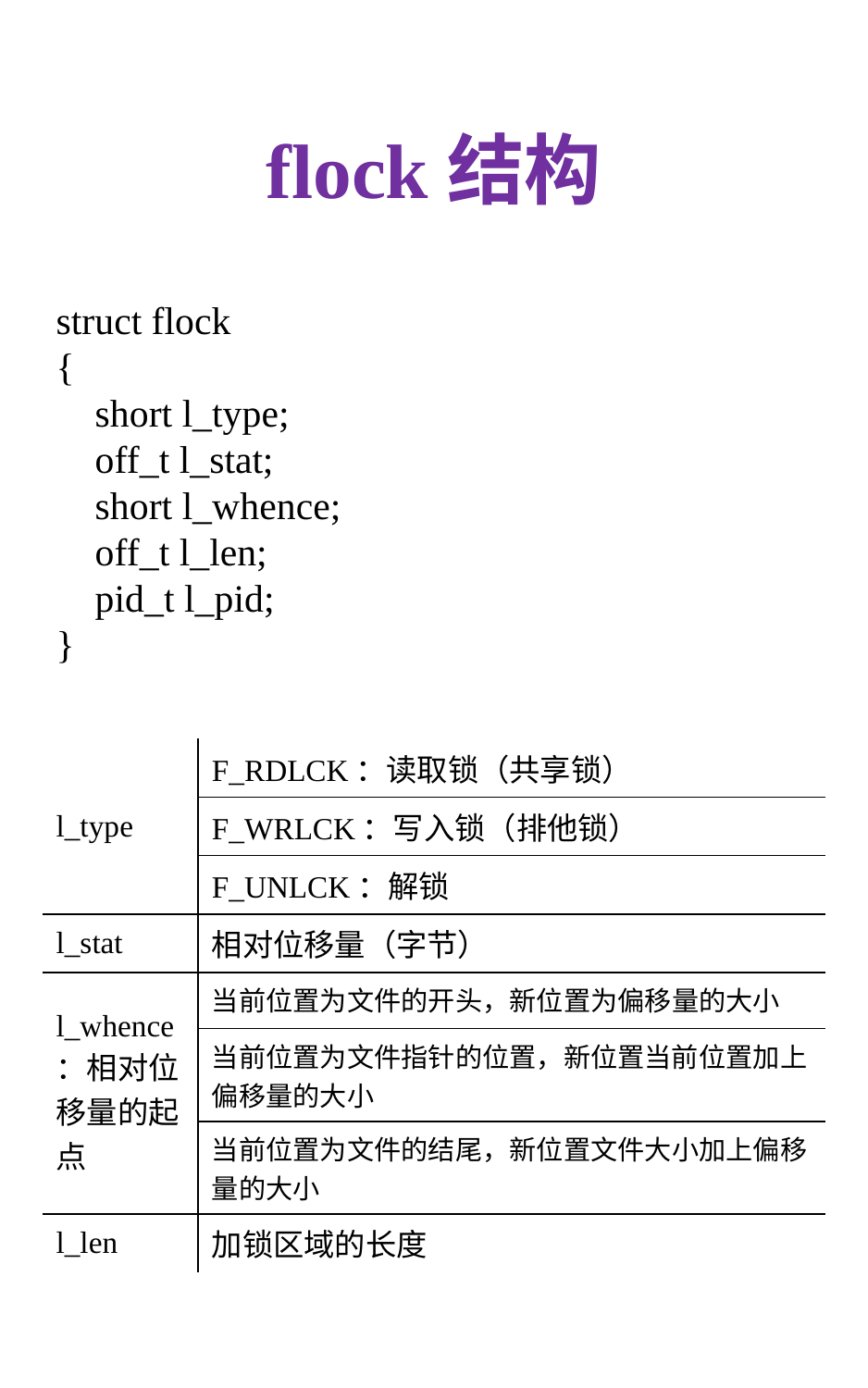

# flock结构
struct flock
{
    short l_type;
    off_t l_stat;
    short l_whence;
    off_t l_len;
    pid_t l_pid;
}

| l\_type | F\_RDLCK：读取锁（共享锁） |
| --- | --- |
|  | F\_WRLCK：写入锁（排他锁） |
|  | F\_UNLCK：解锁 |
| l\_stat | 相对位移量（字节） |
| l\_whence：相对位移量的起点 | 当前位置为文件的开头，新位置为偏移量的大小 |
|  | 当前位置为文件指针的位置，新位置当前位置加上偏移量的大小 |
|  | 当前位置为文件的结尾，新位置文件大小加上偏移量的大小 |
| l\_len | 加锁区域的长度 |